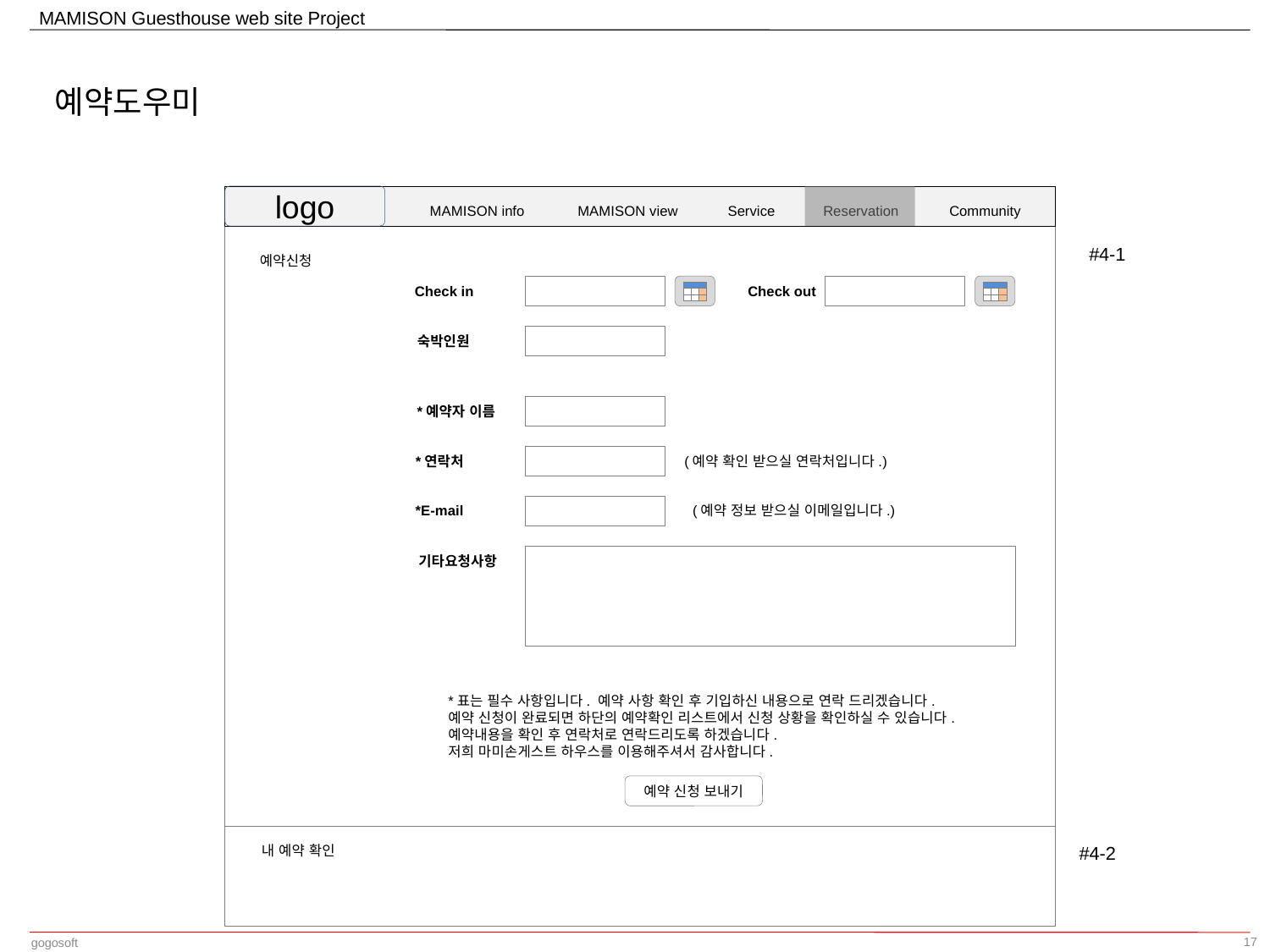

예약도우미

logo

MAMISON info
MAMISON view
Service
Reservation
Community
#4-1
예약신청
Check in

Check out

숙박인원

*예약자 이름

*연락처

(예약 확인 받으실 연락처입니다.)
*E-mail

(예약 정보 받으실 이메일입니다.)
기타요청사항

*표는 필수 사항입니다. 예약 사항 확인 후 기입하신 내용으로 연락 드리겠습니다.
예약 신청이 완료되면 하단의 예약확인 리스트에서 신청 상황을 확인하실 수 있습니다.
예약내용을 확인 후 연락처로 연락드리도록 하겠습니다.
저희 마미손게스트 하우스를 이용해주셔서 감사합니다.
예약 신청 보내기

내 예약 확인
#4-2
17
gogosoft